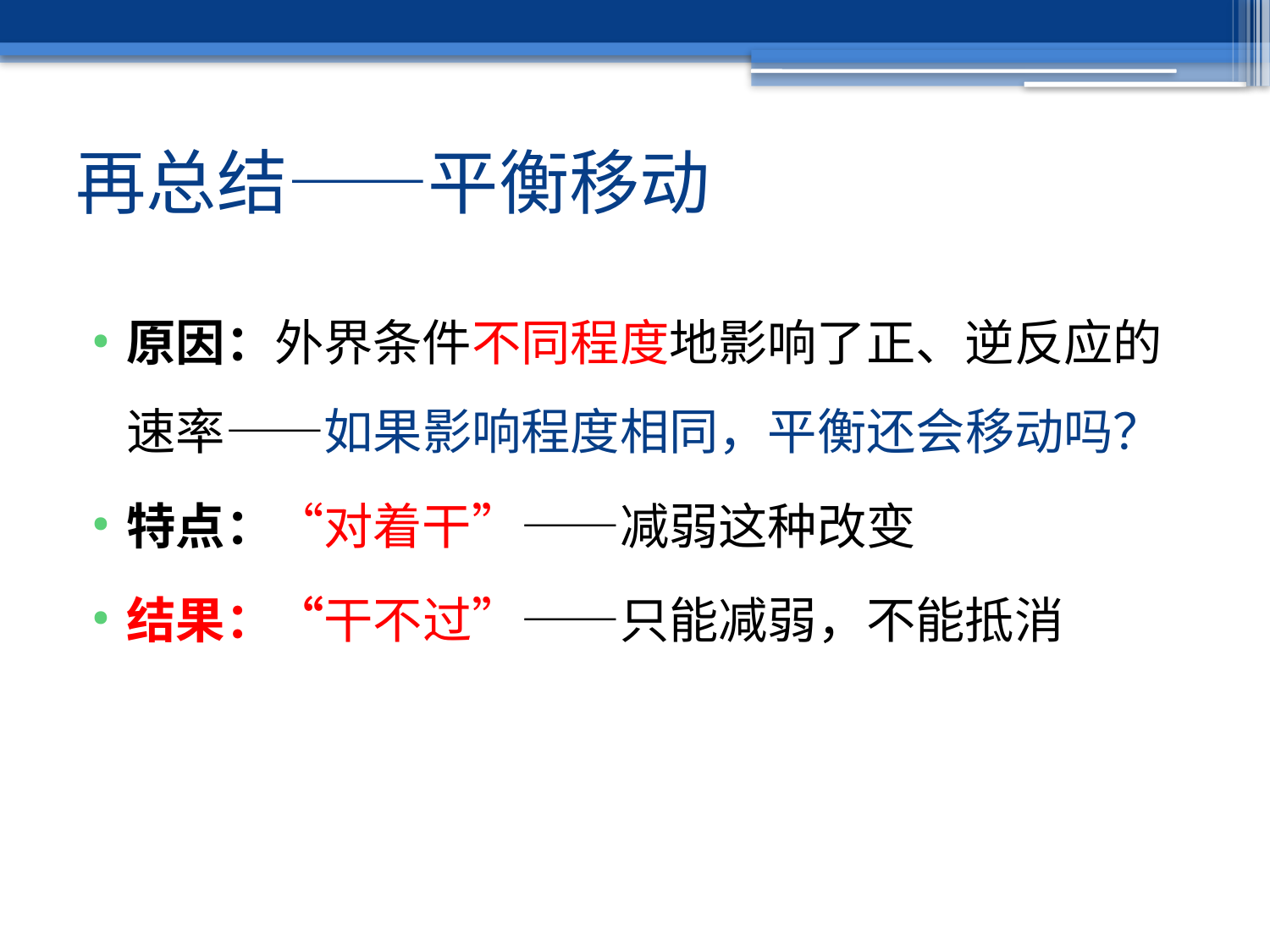

# 再总结——平衡移动
原因：外界条件不同程度地影响了正、逆反应的速率——如果影响程度相同，平衡还会移动吗？
特点：“对着干”——减弱这种改变
结果：“干不过”——只能减弱，不能抵消